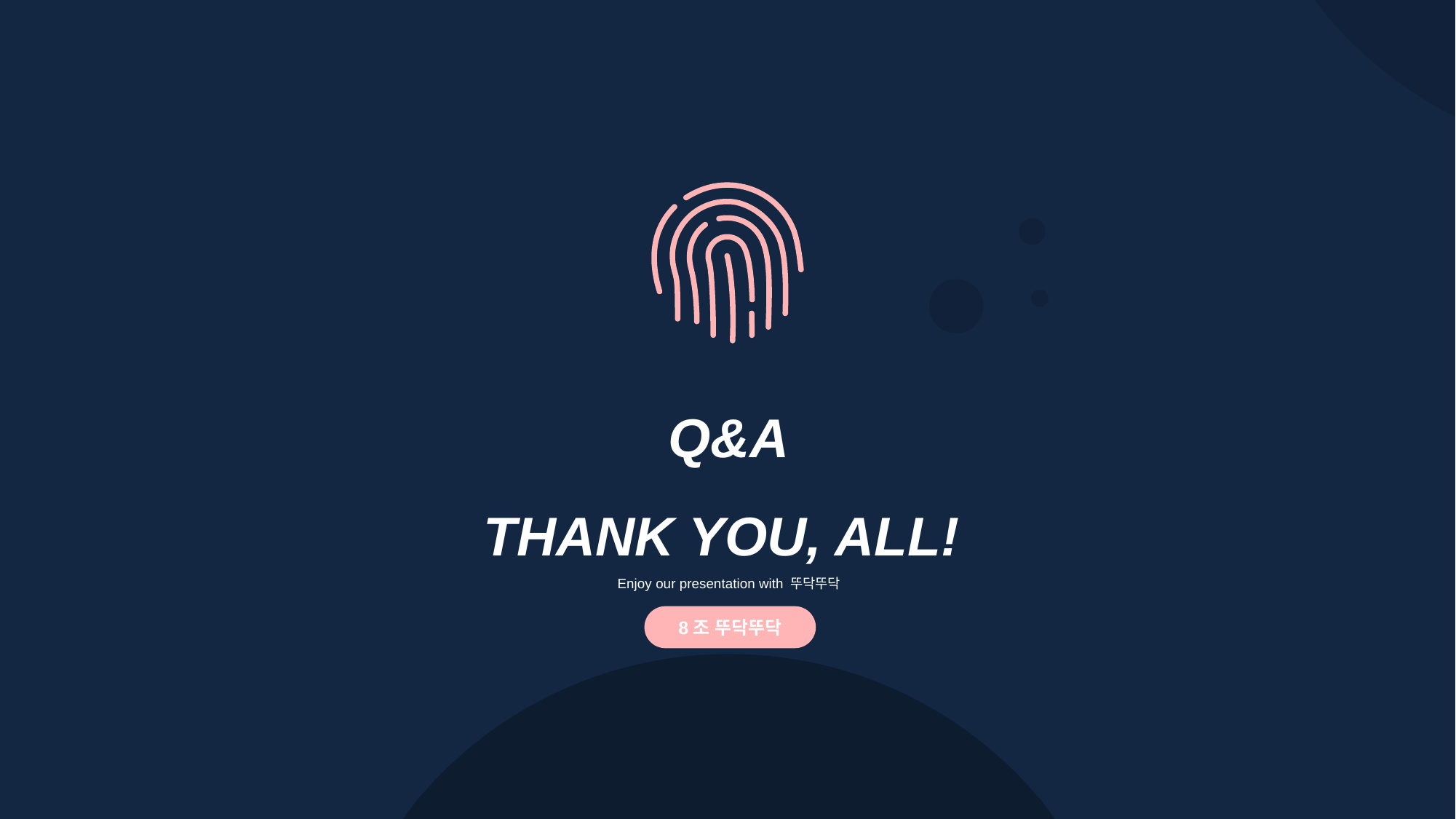

Q&A
THANK YOU, ALL!
Enjoy our presentation with 뚜닥뚜닥
8조 뚜닥뚜닥